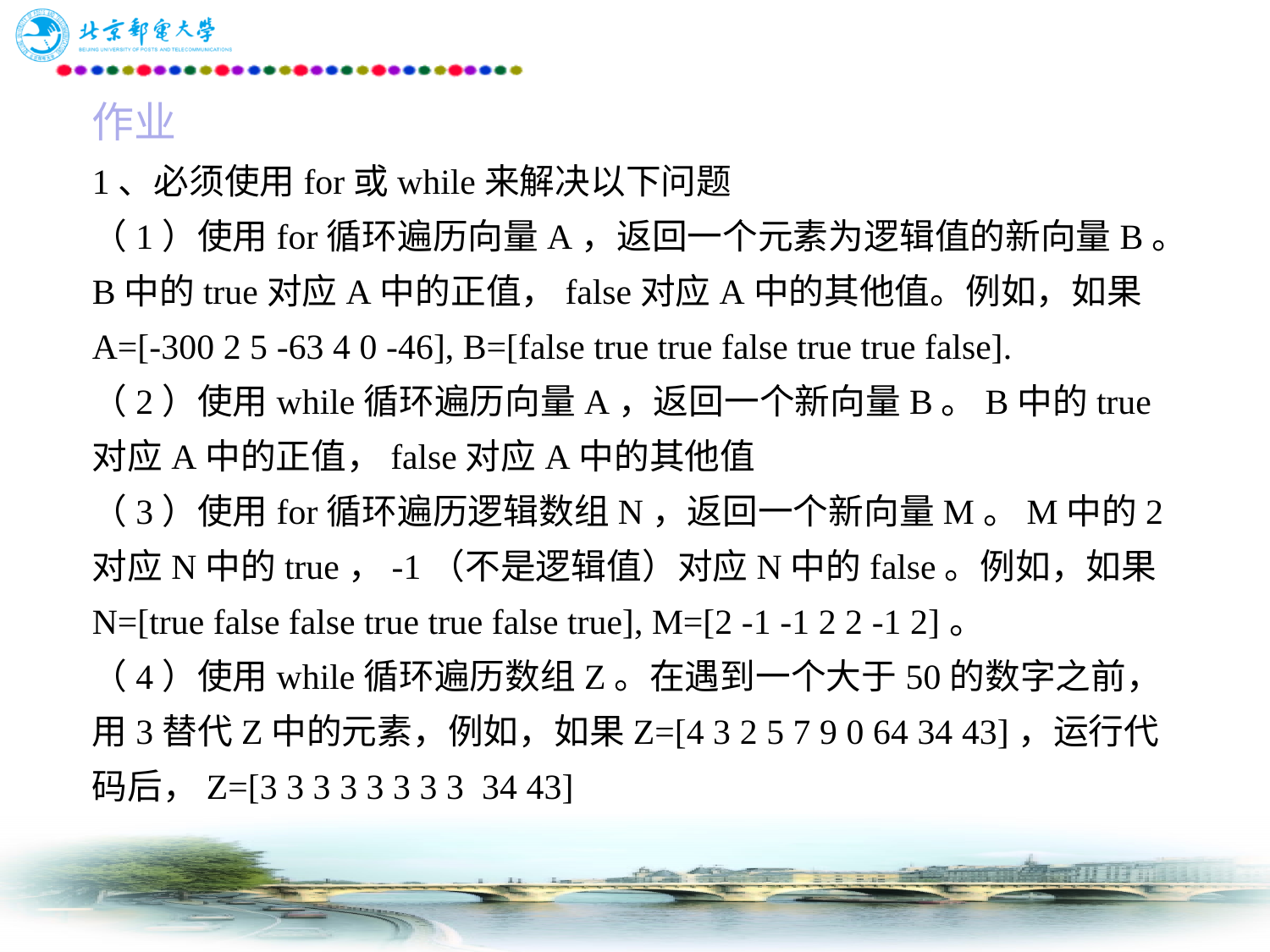

# 作业 1、必须使用for或while来解决以下问题 （1）使用for循环遍历向量A，返回一个元素为逻辑值的新向量B。B中的true对应A中的正值，false对应A中的其他值。例如，如果A=[-300 2 5 -63 4 0 -46], B=[false true true false true true false]. （2）使用while循环遍历向量A，返回一个新向量B。B中的true对应A中的正值，false对应A中的其他值 （3）使用for循环遍历逻辑数组N，返回一个新向量M。M中的2对应N中的true，-1（不是逻辑值）对应N中的false。例如，如果N=[true false false true true false true], M=[2 -1 -1 2 2 -1 2]。 （4）使用while循环遍历数组Z。在遇到一个大于50的数字之前，用3替代Z中的元素，例如，如果Z=[4 3 2 5 7 9 0 64 34 43]，运行代码后，Z=[3 3 3 3 3 3 3 3  34 43]